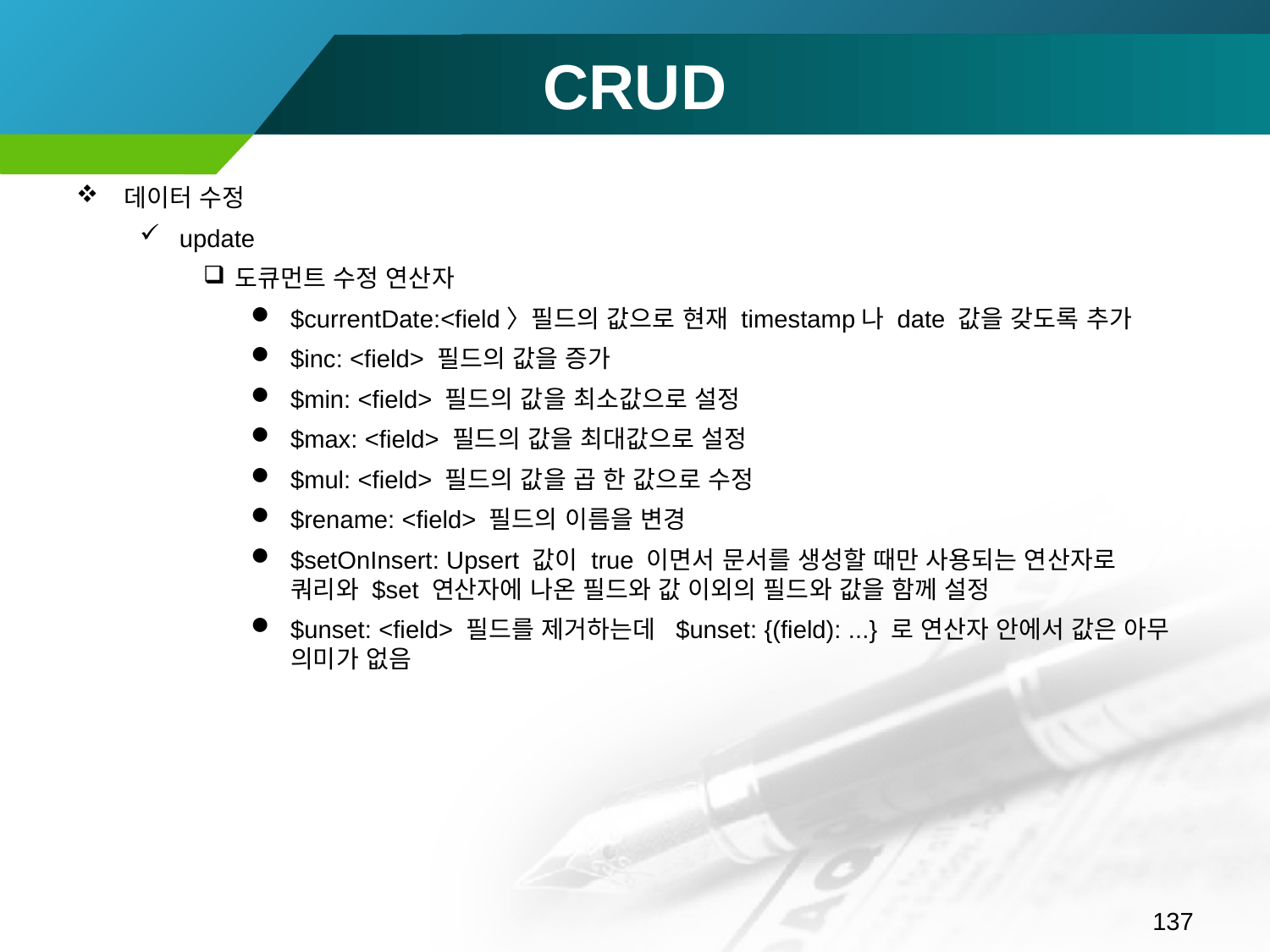

# CRUD
데이터 수정
update
도큐먼트 수정 연산자
$currentDate:<field〉필드의 값으로 현재 timestamp나 date 값을 갖도록 추가
$inc: <field> 필드의 값을 증가
$min: <field> 필드의 값을 최소값으로 설정
$max: <field> 필드의 값을 최대값으로 설정
$mul: <field> 필드의 값을 곱 한 값으로 수정
$rename: <field> 필드의 이름을 변경
$setOnInsert: Upsert 값이 true 이면서 문서를 생성할 때만 사용되는 연산자로  쿼리와 $set 연산자에 나온 필드와 값 이외의 필드와 값을 함께 설정
$unset: <field> 필드를 제거하는데  $unset: {(field): ...} 로 연산자 안에서 값은 아무 의미가 없음

137